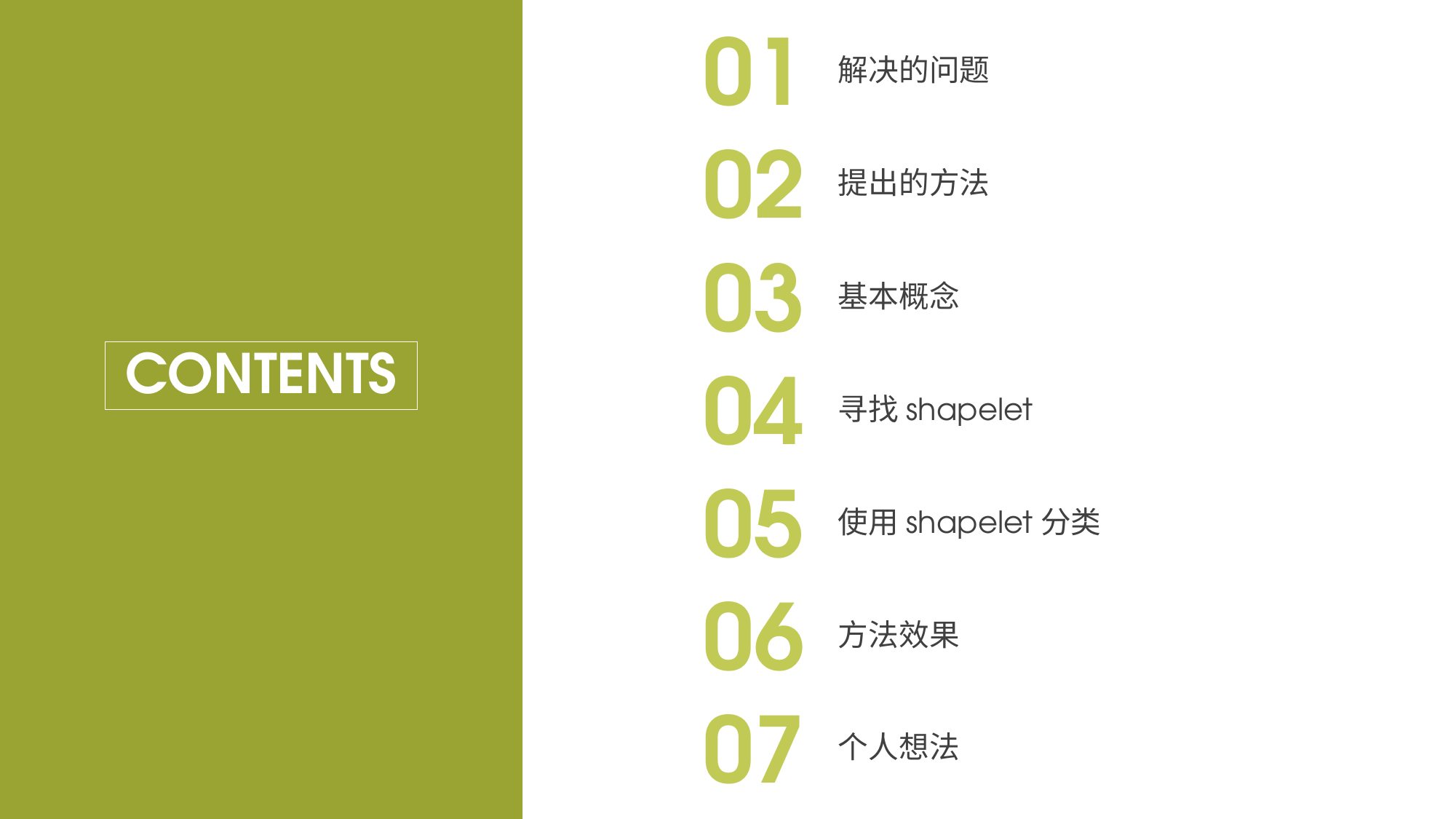

01
解决的问题
02
提出的方法
03
基本概念
CONTENTS
04
寻找shapelet
05
使用shapelet分类
06
方法效果
07
个人想法